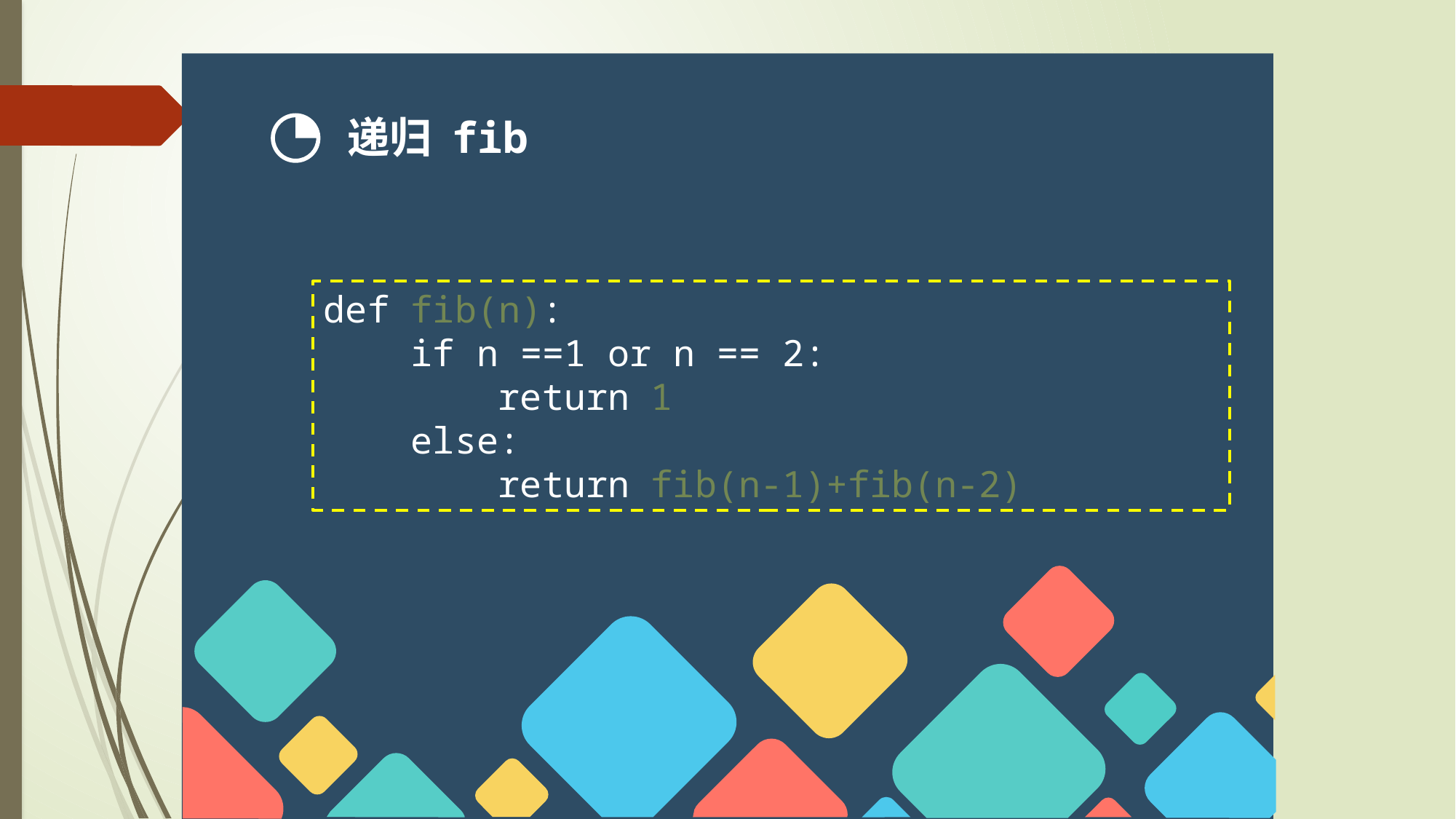

递归 fib

def fib(n):
    if n ==1 or n == 2:
        return 1
    else:
        return fib(n-1)+fib(n-2)